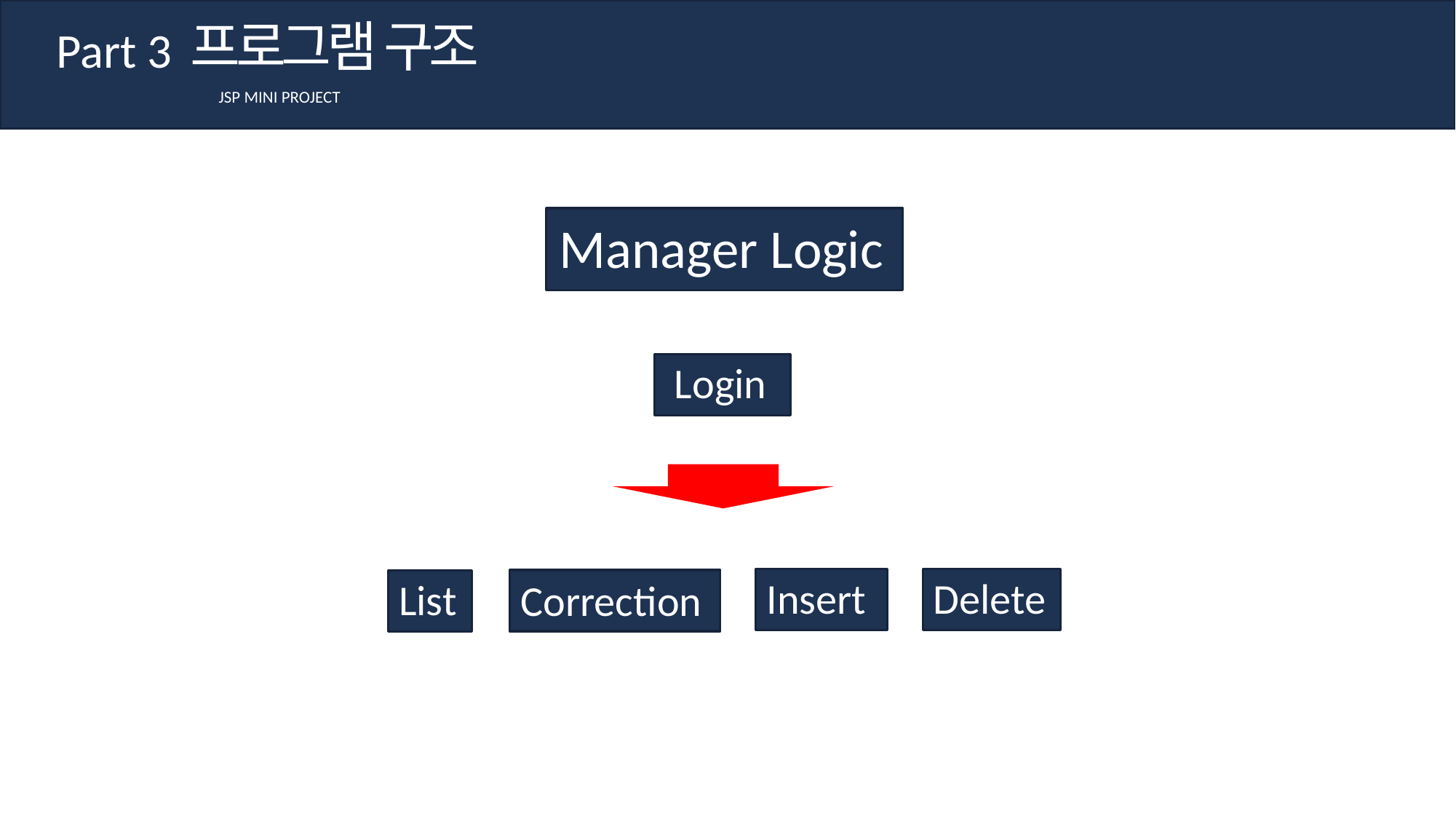

프로그램 구조
Part 3
JSP MINI PROJECT
Manager Logic

Login

Delete
Insert
List
Correction